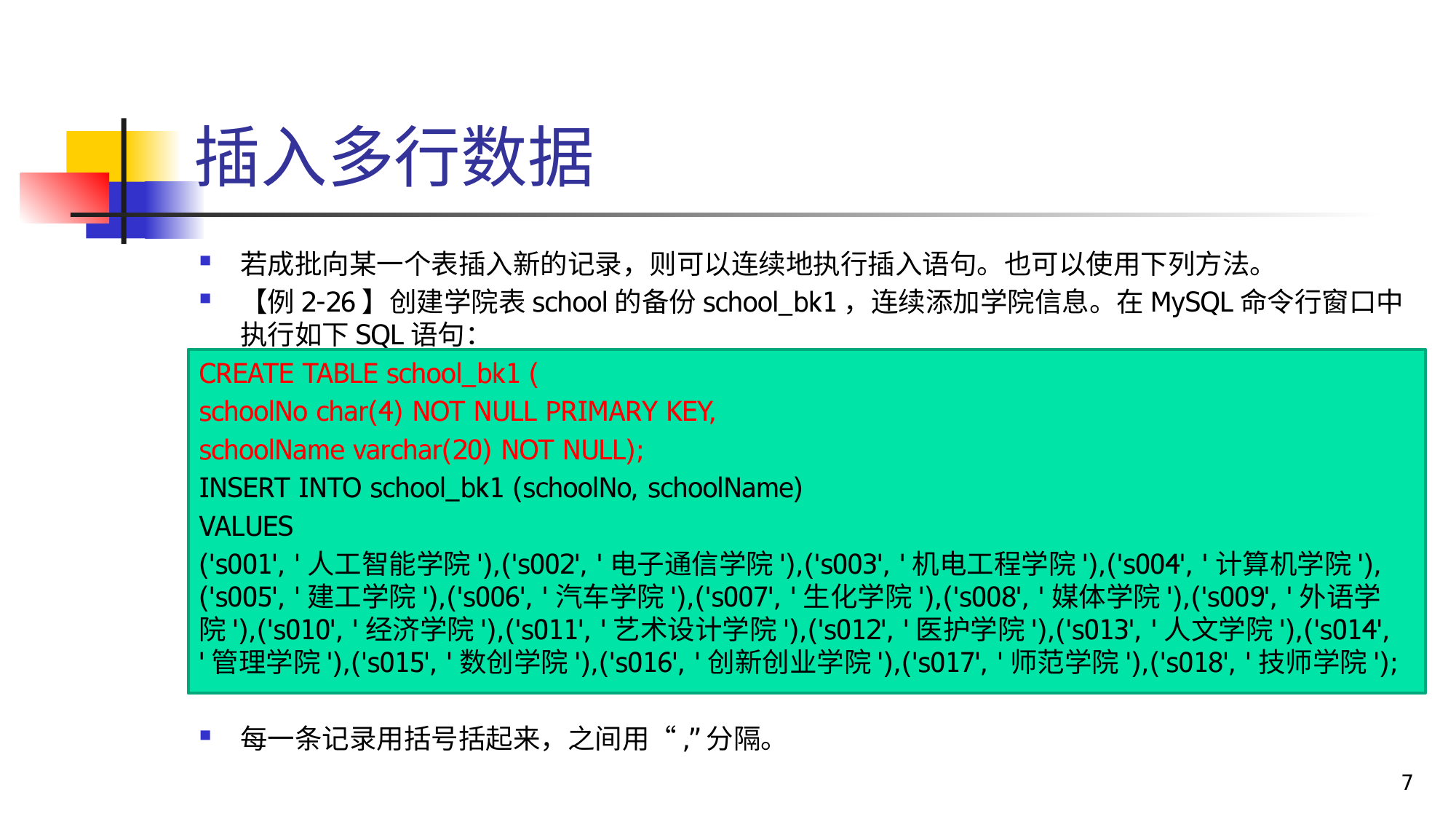

# 插入多行数据
若成批向某一个表插入新的记录，则可以连续地执行插入语句。也可以使用下列方法。
【例2-26】创建学院表school的备份school_bk1，连续添加学院信息。在MySQL命令行窗口中执行如下SQL语句：
CREATE TABLE school_bk1 (
schoolNo char(4) NOT NULL PRIMARY KEY,
schoolName varchar(20) NOT NULL);
INSERT INTO school_bk1 (schoolNo, schoolName)
VALUES
('s001', '人工智能学院'),('s002', '电子通信学院'),('s003', '机电工程学院'),('s004', '计算机学院'),('s005', '建工学院'),('s006', '汽车学院'),('s007', '生化学院'),('s008', '媒体学院'),('s009', '外语学院'),('s010', '经济学院'),('s011', '艺术设计学院'),('s012', '医护学院'),('s013', '人文学院'),('s014', '管理学院'),('s015', '数创学院'),('s016', '创新创业学院'),('s017', '师范学院'),('s018', '技师学院');

每一条记录用括号括起来，之间用“,”分隔。

7